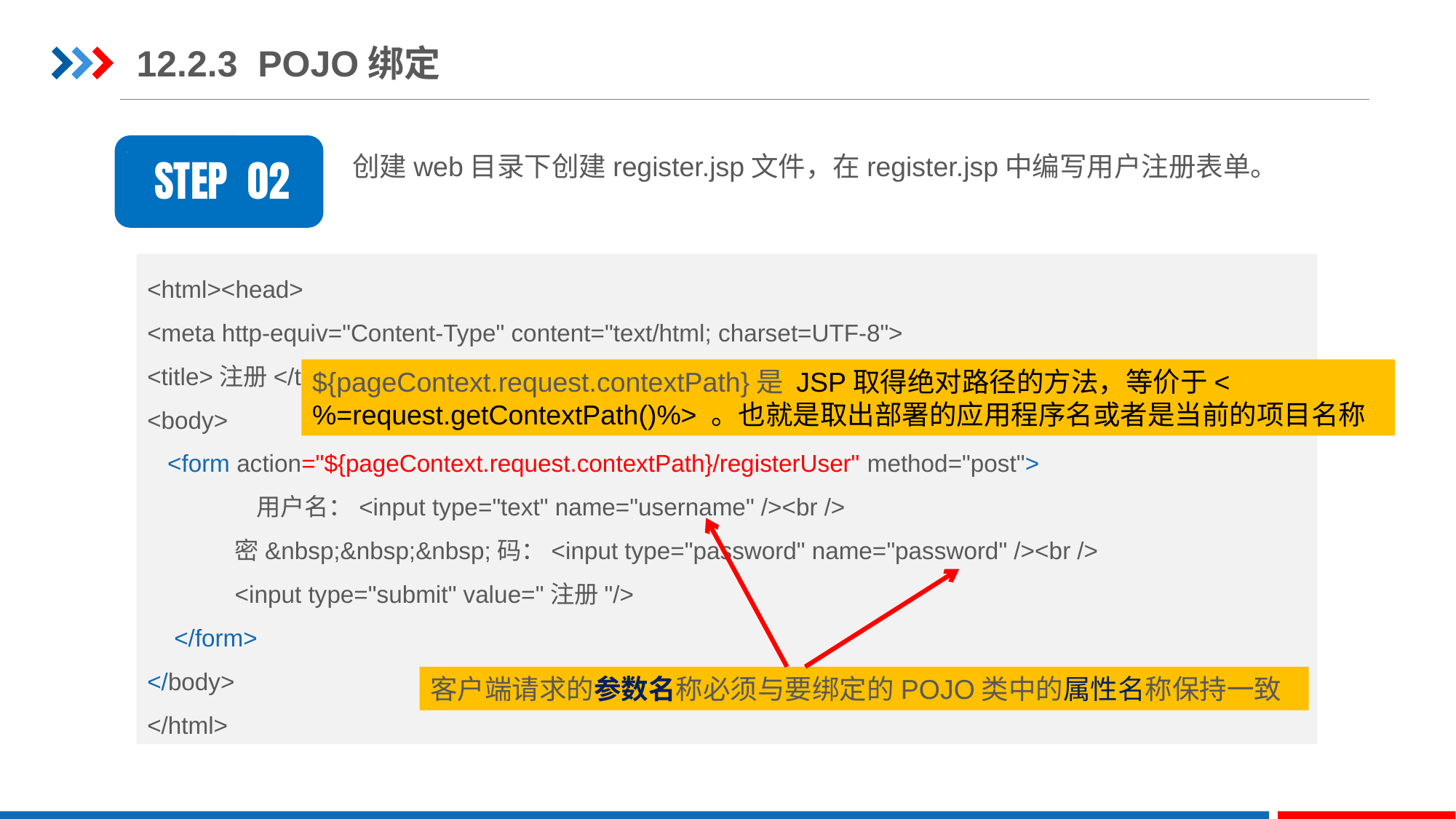

12.2.3  POJO绑定
创建web目录下创建register.jsp文件，在register.jsp中编写用户注册表单。

STEP  02
<html><head>
<meta http-equiv="Content-Type" content="text/html; charset=UTF-8">
<title>注册</title></head>
<body>
   <form action="${pageContext.request.contextPath}/registerUser" method="post">
   	用户名：<input type="text" name="username" /><br />
               密&nbsp;&nbsp;&nbsp;码：<input type="password" name="password" /><br />
             <input type="submit" value="注册"/>
    </form>
</body>
</html>
${pageContext.request.contextPath}是 JSP取得绝对路径的方法，等价于<%=request.getContextPath()%> 。也就是取出部署的应用程序名或者是当前的项目名称
客户端请求的参数名称必须与要绑定的POJO类中的属性名称保持一致